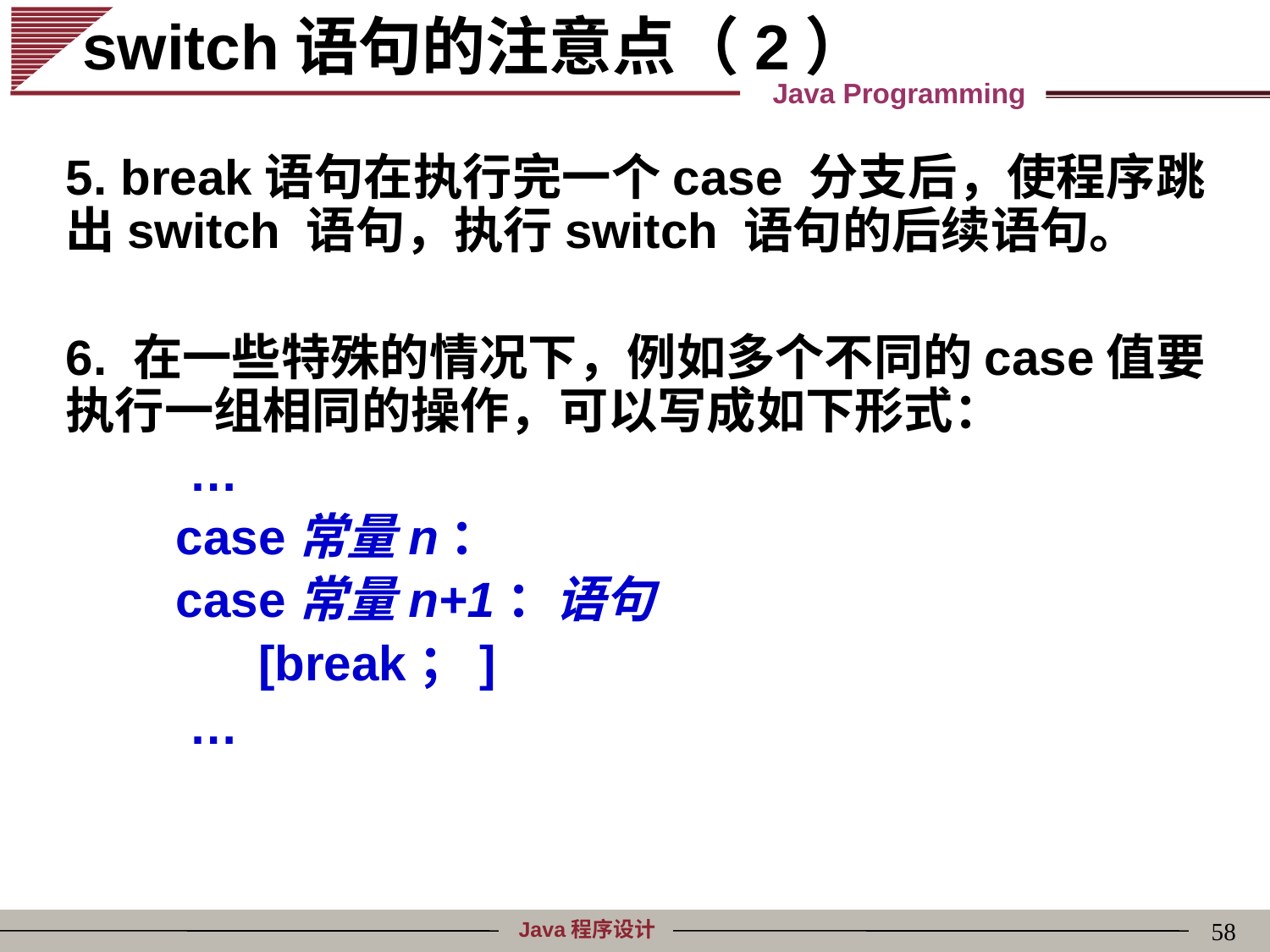

# switch语句的注意点（2）
5. break语句在执行完一个case 分支后，使程序跳出switch 语句，执行switch 语句的后续语句。

6. 在一些特殊的情况下，例如多个不同的case值要执行一组相同的操作，可以写成如下形式：
         …
        case常量n：
        case常量n+1：语句
              [break；]
         …